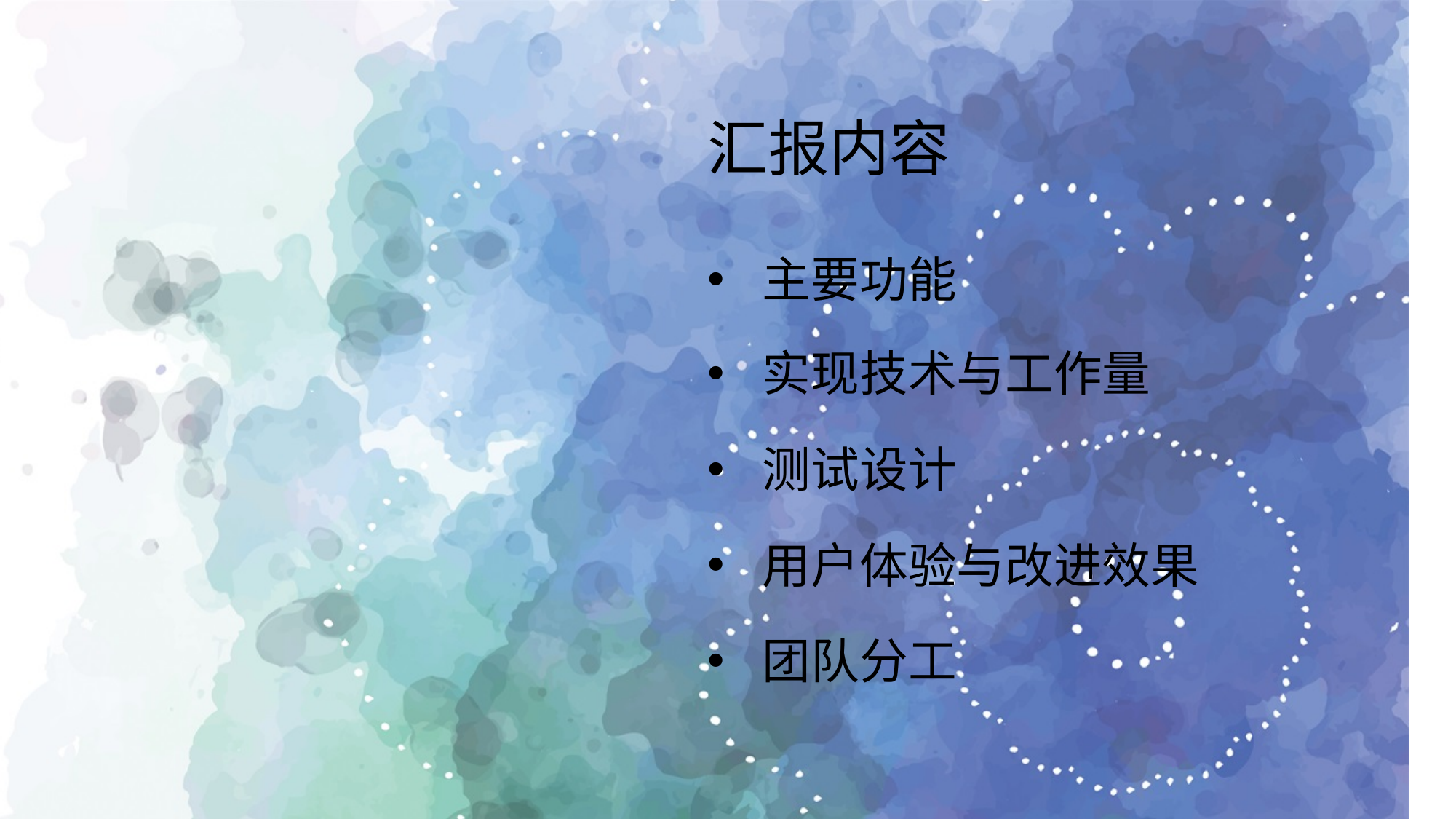

汇报内容
主要功能
实现技术与工作量
测试设计
用户体验与改进效果
团队分工